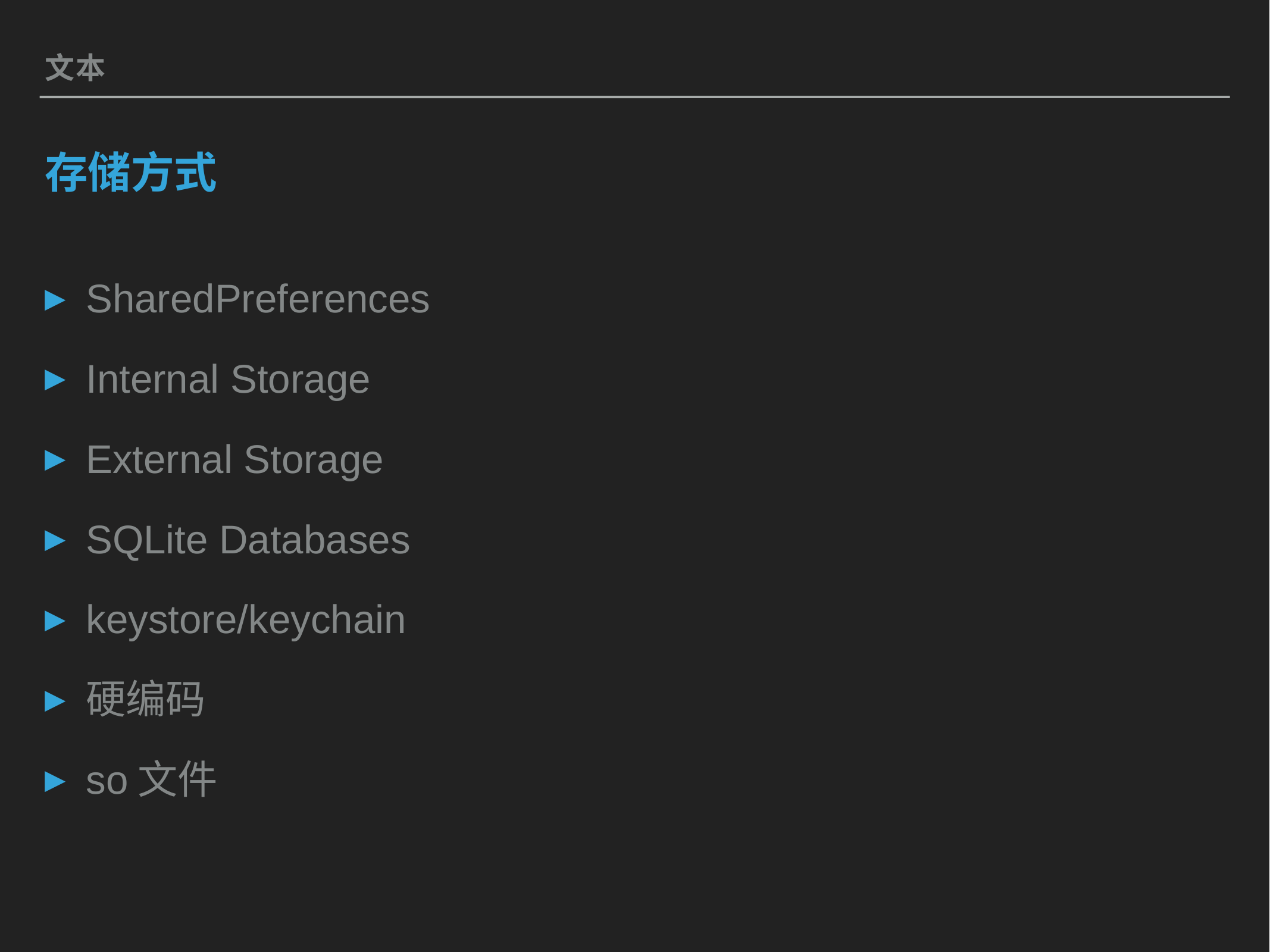

文本
# 存储方式
SharedPreferences
Internal Storage
External Storage
SQLite Databases
keystore/keychain
硬编码
so文件